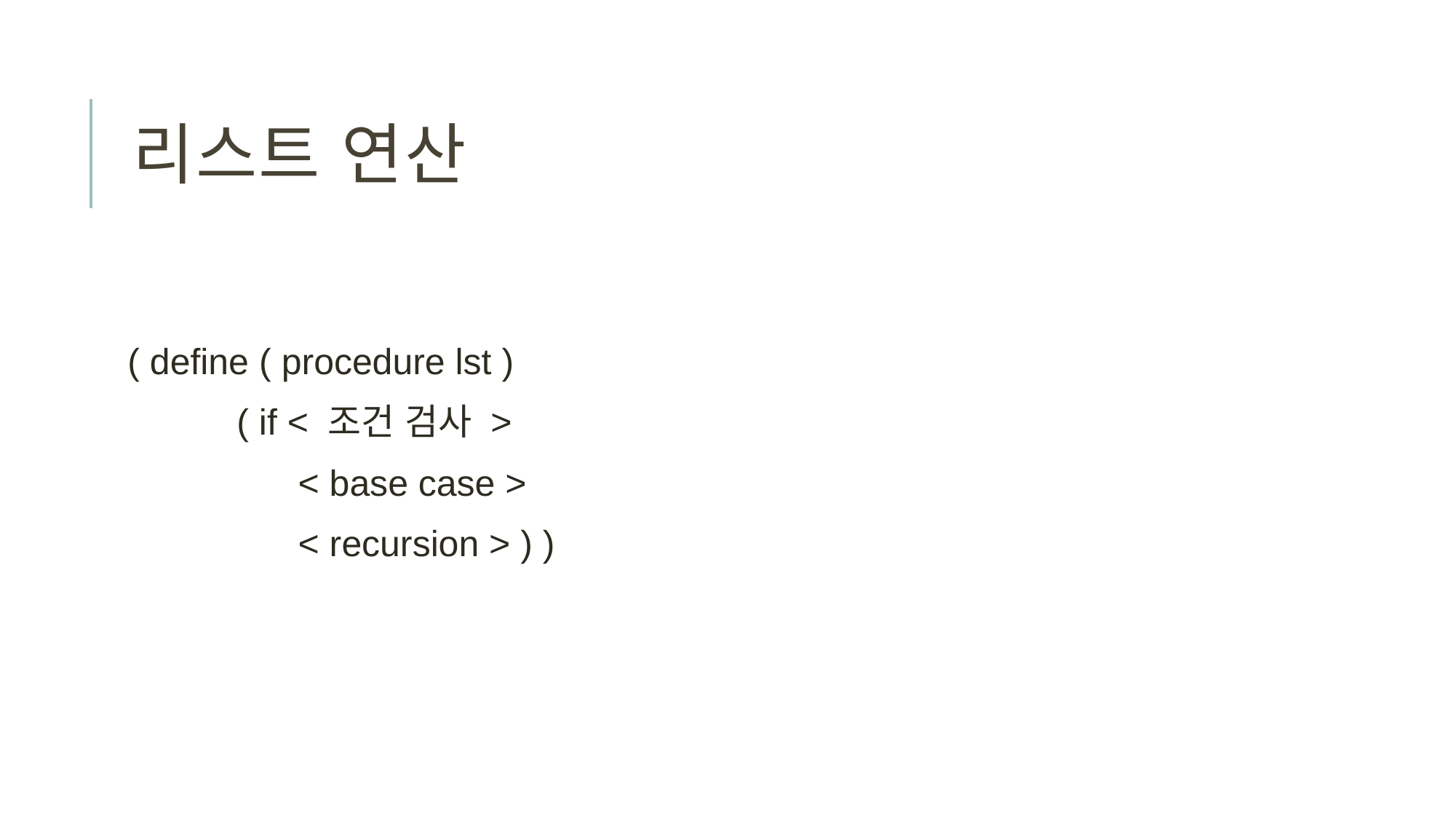

# 리스트 연산

( define ( procedure lst )
	( if < 조건 검사 >
	      < base case >
	      < recursion > ) )